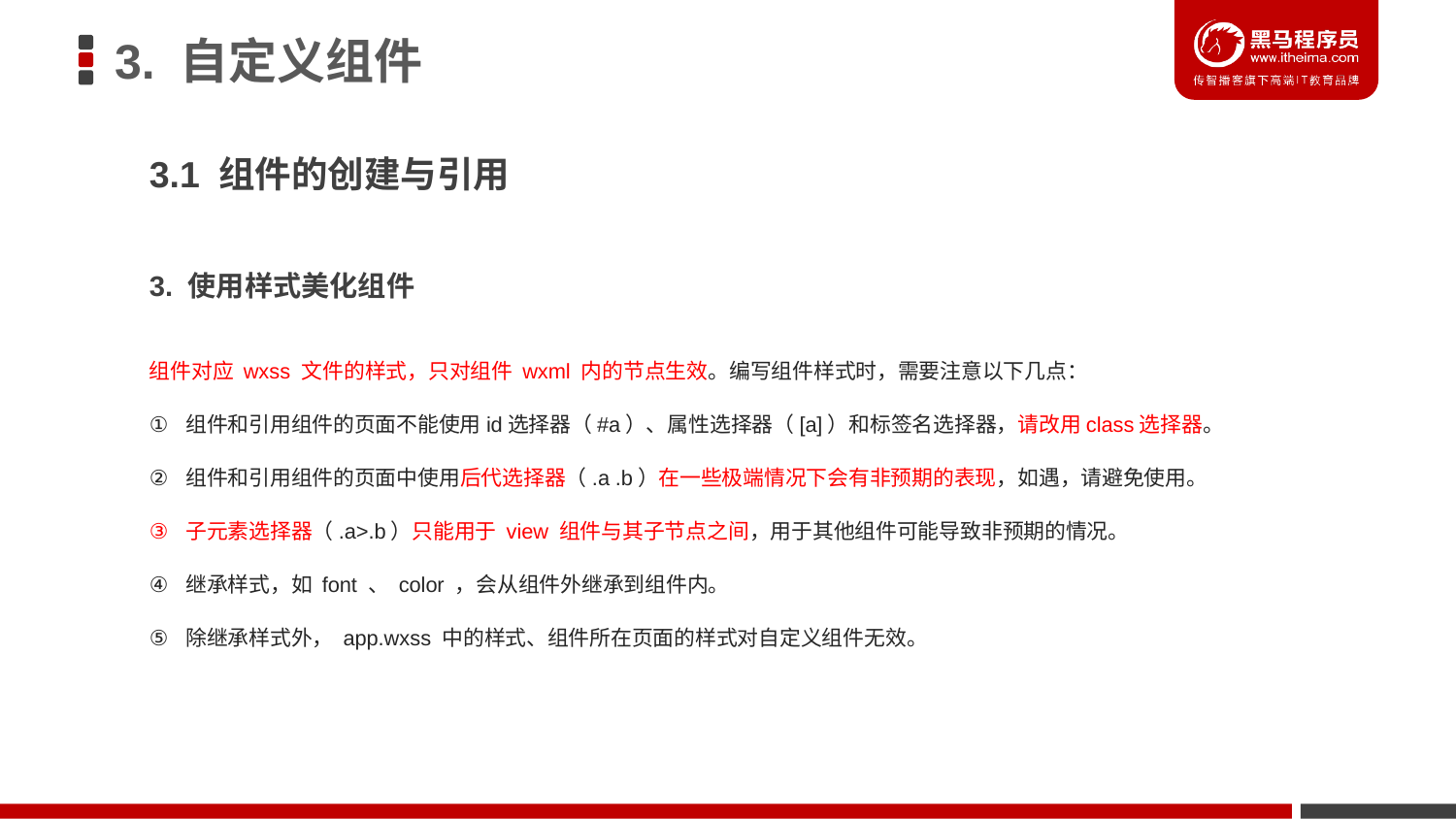

# 3. 自定义组件
3.1 组件的创建与引用
3. 使用样式美化组件
组件对应 wxss 文件的样式，只对组件 wxml 内的节点生效。编写组件样式时，需要注意以下几点：
组件和引用组件的页面不能使用id选择器（#a）、属性选择器（[a]）和标签名选择器，请改用class选择器。
组件和引用组件的页面中使用后代选择器（.a .b）在一些极端情况下会有非预期的表现，如遇，请避免使用。
子元素选择器（.a>.b）只能用于 view 组件与其子节点之间，用于其他组件可能导致非预期的情况。
继承样式，如 font 、 color ，会从组件外继承到组件内。
除继承样式外， app.wxss 中的样式、组件所在页面的样式对自定义组件无效。